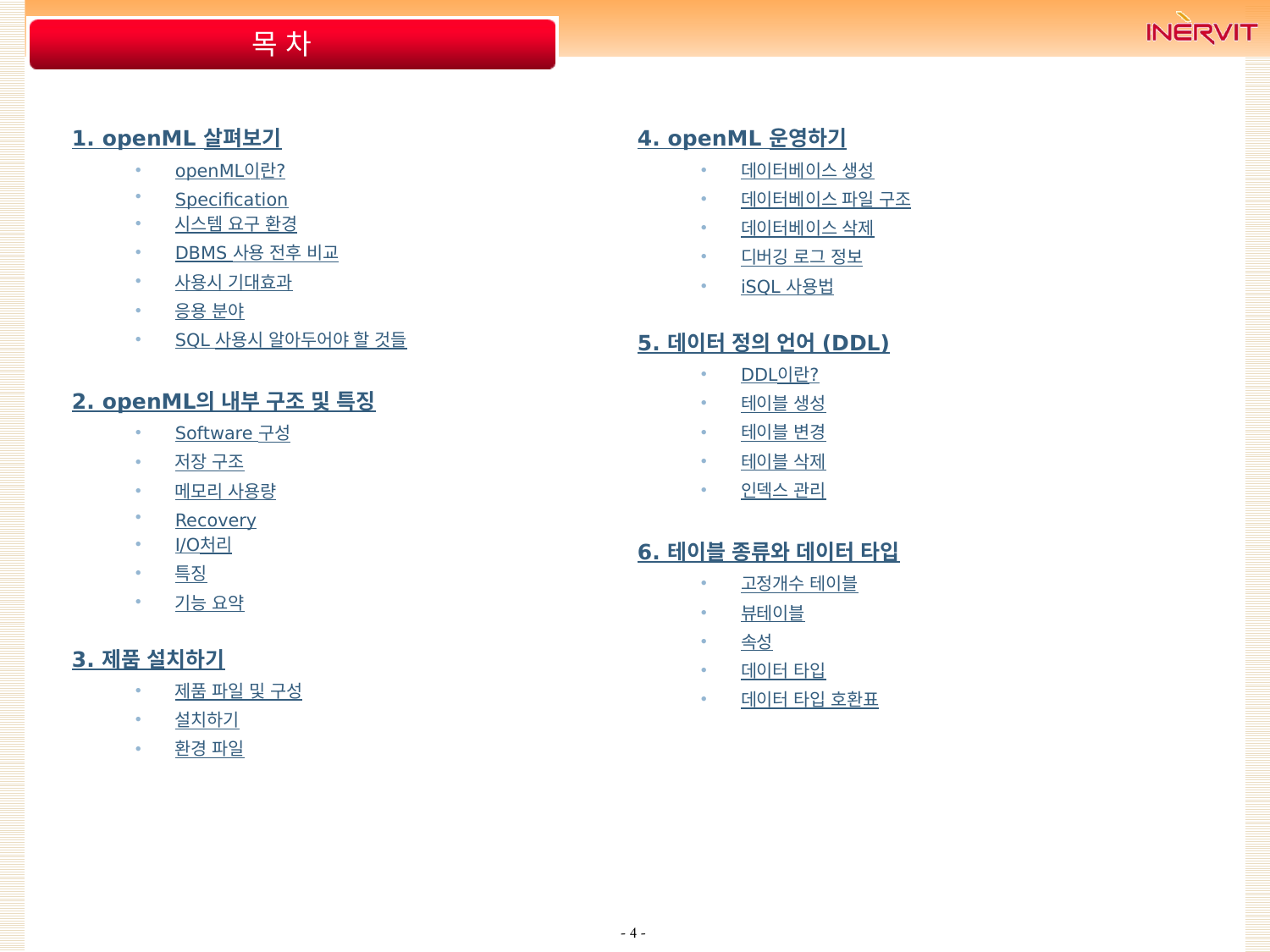

# 목 차
1. openML 살펴보기
openML이란?
Specification
시스템 요구 환경
DBMS 사용 전후 비교
사용시 기대효과
응용 분야
SQL 사용시 알아두어야 할 것들

2. openML의 내부 구조 및 특징
Software 구성
저장 구조
메모리 사용량
Recovery
I/O처리
특징
기능 요약

3. 제품 설치하기
제품 파일 및 구성
설치하기
환경 파일

4. openML 운영하기
데이터베이스 생성
데이터베이스 파일 구조
데이터베이스 삭제
디버깅 로그 정보
iSQL 사용법

5. 데이터 정의 언어 (DDL)
DDL이란?
테이블 생성
테이블 변경
테이블 삭제
인덱스 관리

6. 테이블 종류와 데이터 타입
고정개수 테이블
뷰테이블
속성
데이터 타입
데이터 타입 호환표

- 4 -